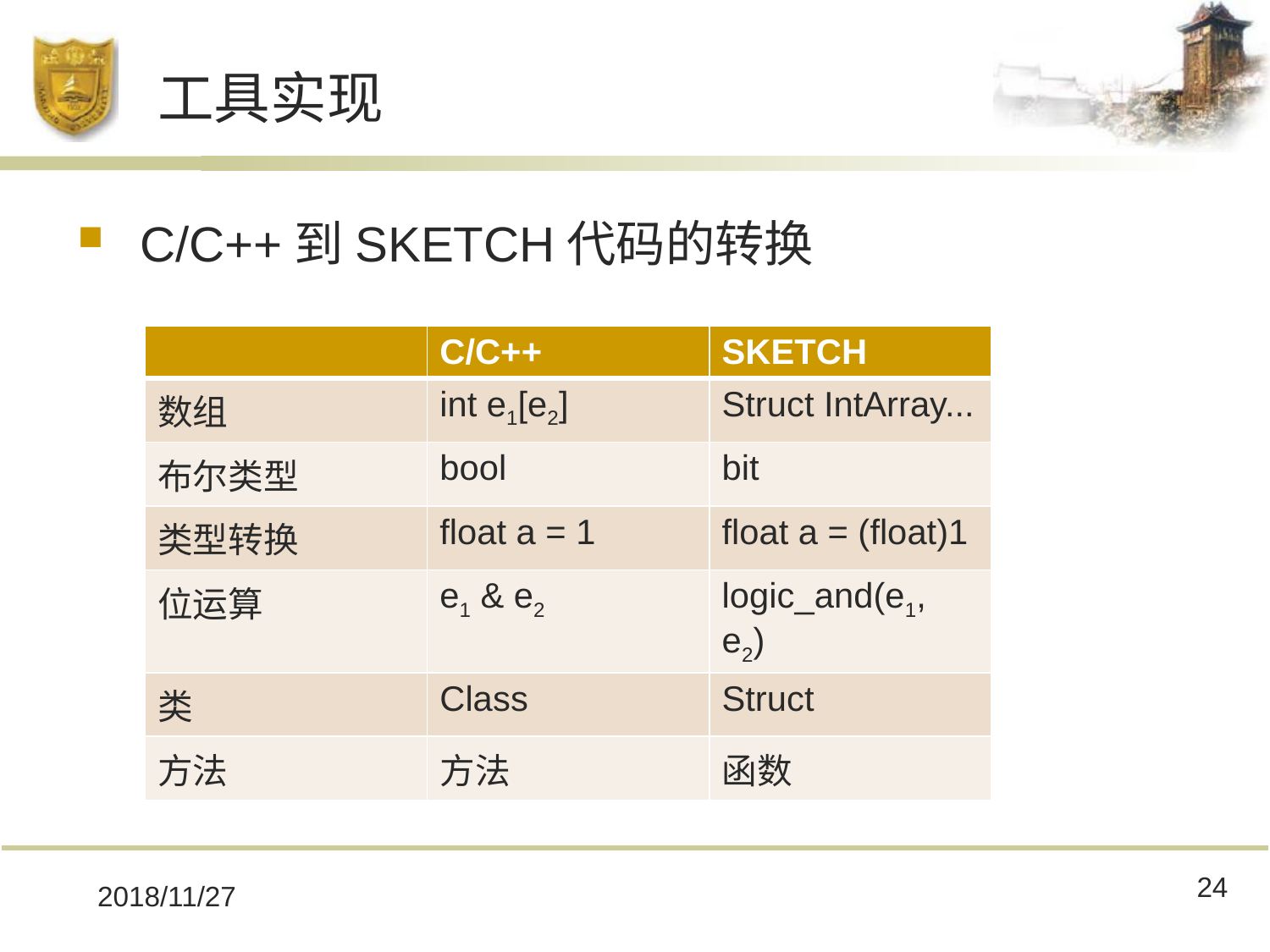

# 工具实现
C/C++到SKETCH代码的转换

|  | C/C++ | SKETCH |
| --- | --- | --- |
| 数组 | int e1[e2] | Struct IntArray... |
| 布尔类型 | bool | bit |
| 类型转换 | float a = 1 | float a = (float)1 |
| 位运算 | e1 & e2 | logic\_and(e1, e2) |
| 类 | Class | Struct |
| 方法 | 方法 | 函数 |
24
2018/11/27